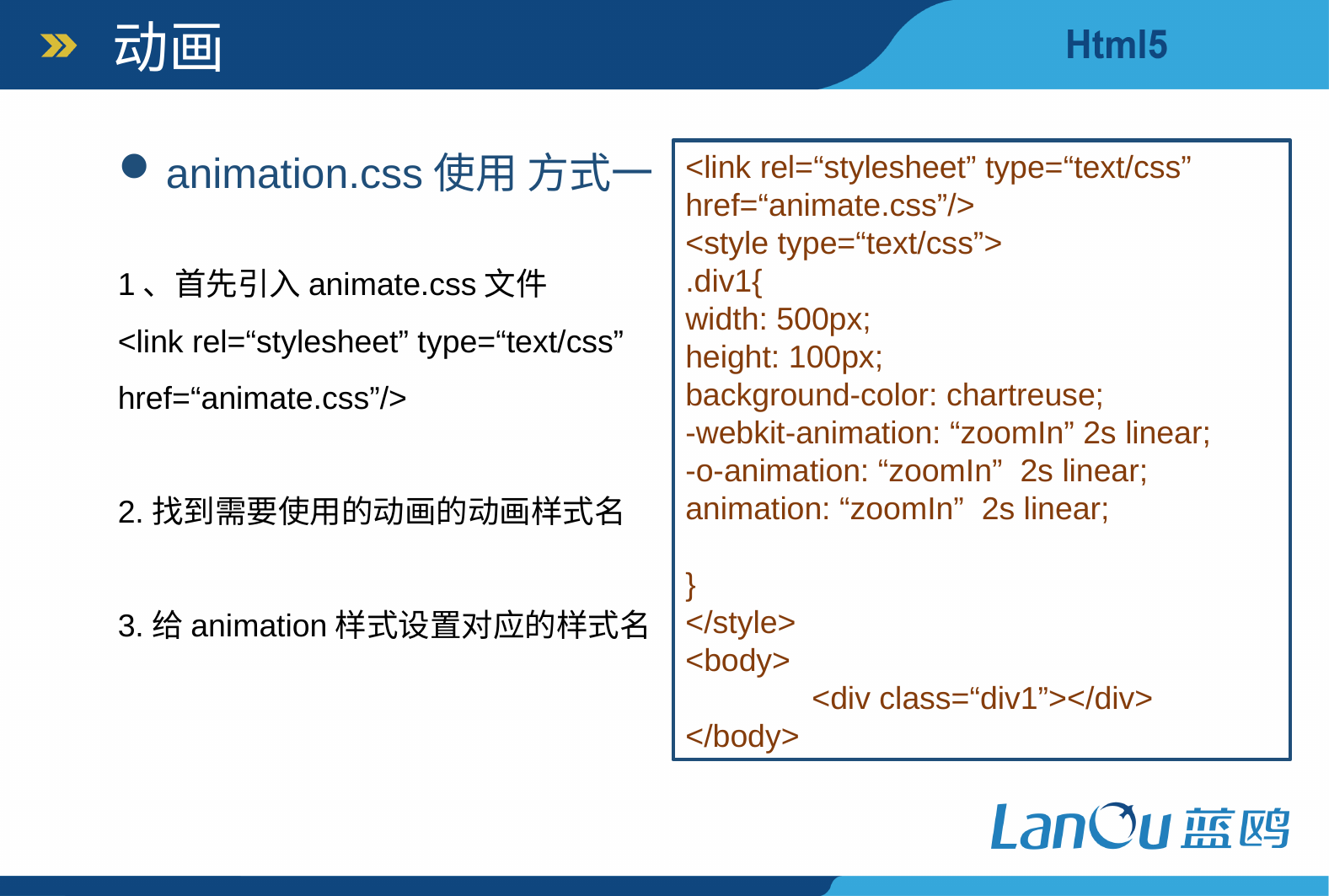

动画
animation.css使用 方式一
<link rel=“stylesheet” type=“text/css” href=“animate.css”/>
<style type=“text/css”>
.div1{
width: 500px;
height: 100px;
background-color: chartreuse;
-webkit-animation: “zoomIn” 2s linear;
-o-animation: “zoomIn”  2s linear;
animation: “zoomIn”  2s linear;
}
</style>
<body>
	<div class=“div1”></div>
</body>

1、首先引入animate.css文件
<link rel=“stylesheet” type=“text/css” href=“animate.css”/>

2.找到需要使用的动画的动画样式名

3.给animation样式设置对应的样式名